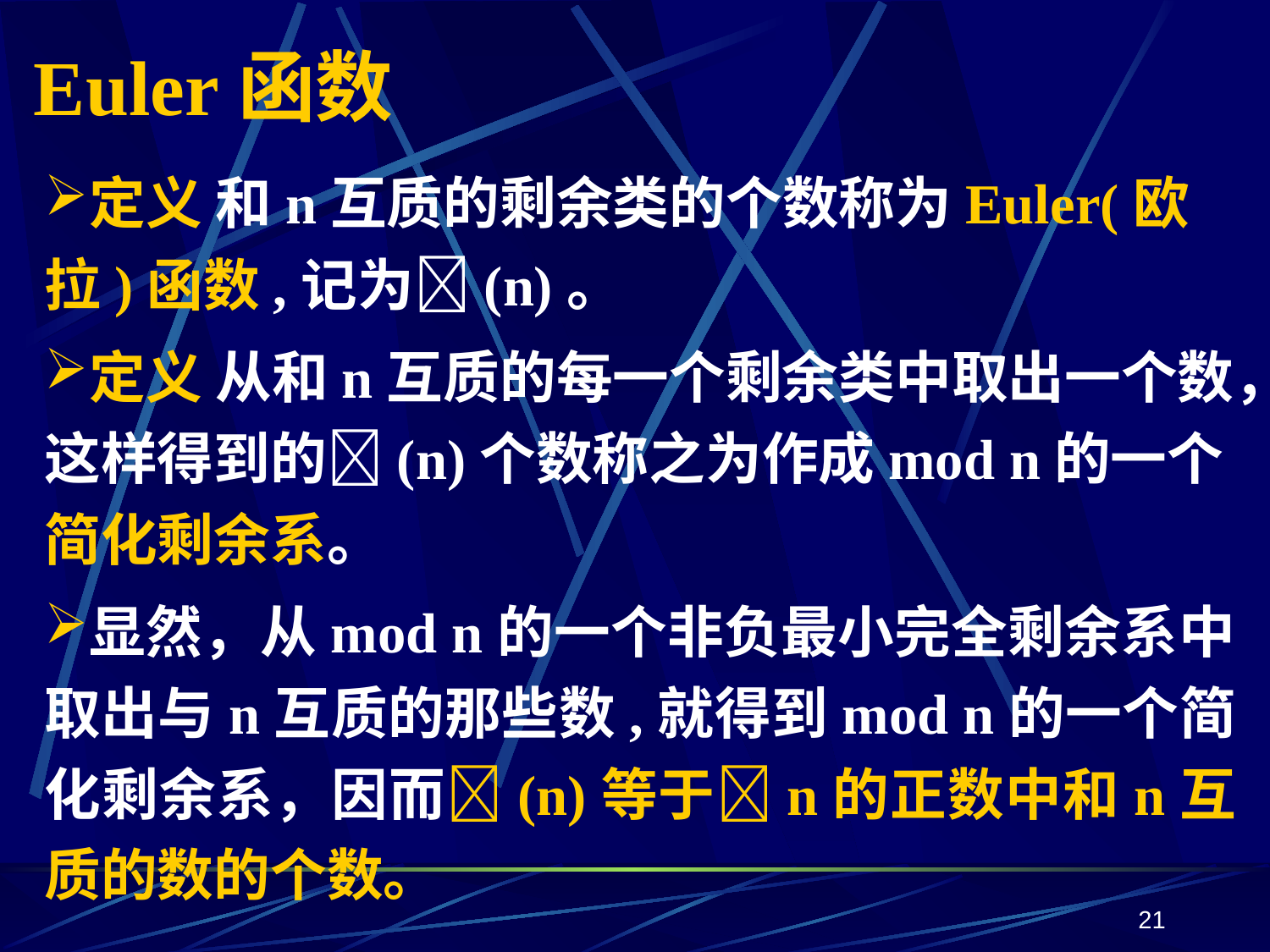

# Euler函数
定义 和n互质的剩余类的个数称为Euler(欧拉)函数,记为ϕ(n)。
定义 从和n互质的每一个剩余类中取出一个数，这样得到的ϕ(n)个数称之为作成mod n的一个简化剩余系。
显然，从mod n的一个非负最小完全剩余系中取出与n互质的那些数,就得到mod n的一个简化剩余系，因而ϕ(n)等于≤n的正数中和n互质的数的个数。
21